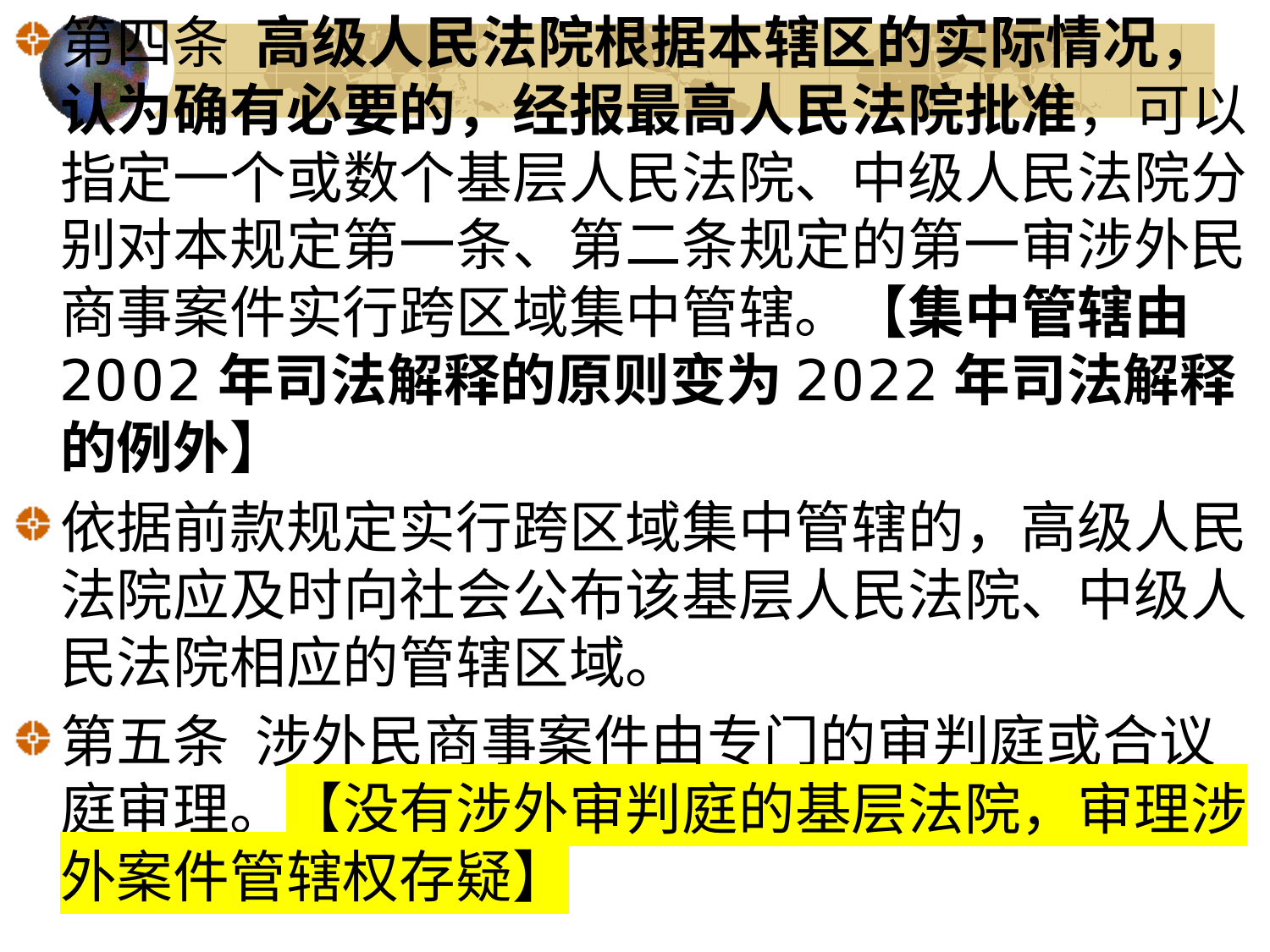

第四条  高级人民法院根据本辖区的实际情况，认为确有必要的，经报最高人民法院批准，可以指定一个或数个基层人民法院、中级人民法院分别对本规定第一条、第二条规定的第一审涉外民商事案件实行跨区域集中管辖。【集中管辖由2002年司法解释的原则变为2022年司法解释的例外】
依据前款规定实行跨区域集中管辖的，高级人民法院应及时向社会公布该基层人民法院、中级人民法院相应的管辖区域。
第五条  涉外民商事案件由专门的审判庭或合议庭审理。【没有涉外审判庭的基层法院，审理涉外案件管辖权存疑】